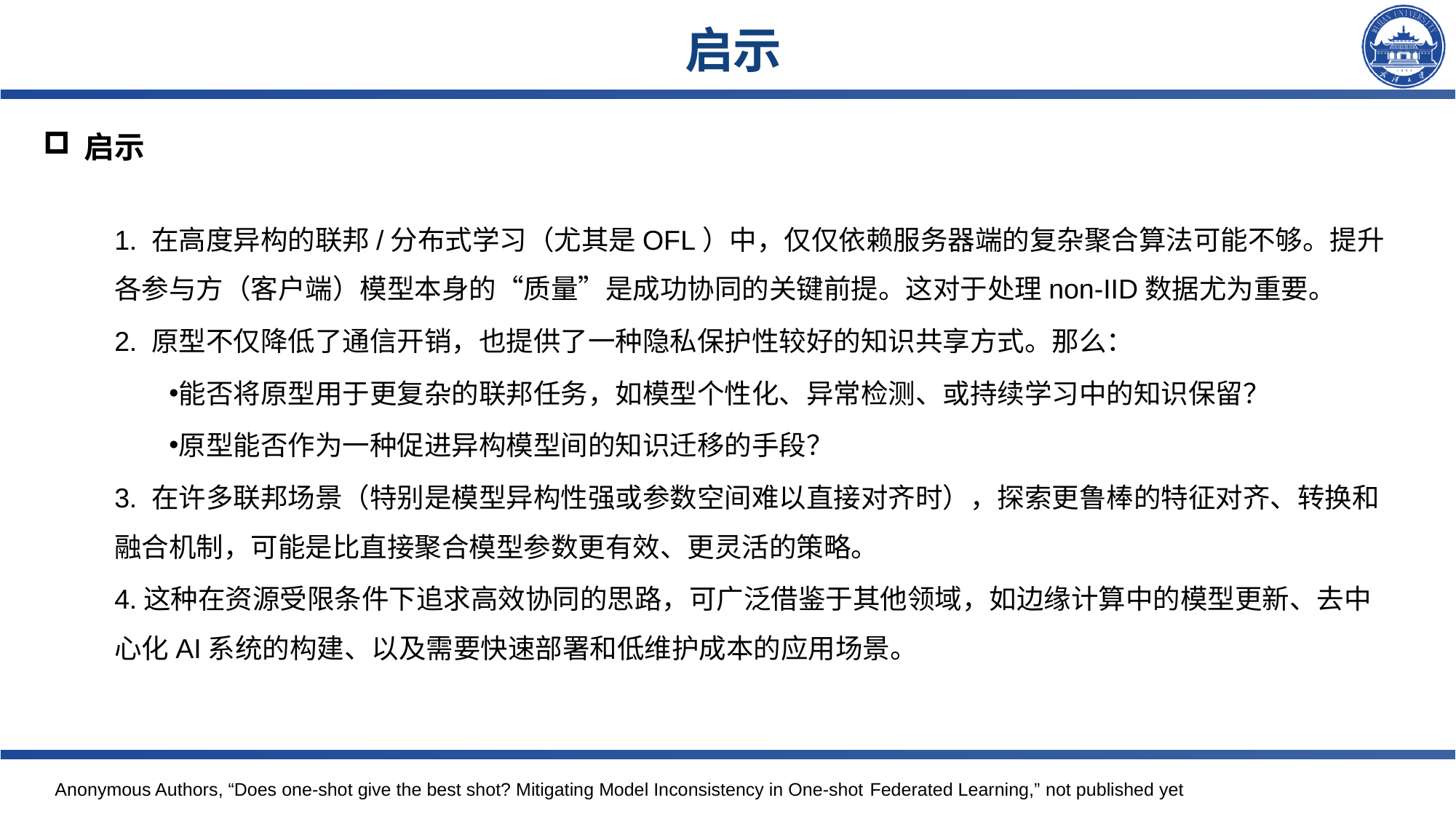

启示
启示
1. 在高度异构的联邦/分布式学习（尤其是OFL）中，仅仅依赖服务器端的复杂聚合算法可能不够。提升各参与方（客户端）模型本身的“质量”是成功协同的关键前提。这对于处理non-IID数据尤为重要。
2. 原型不仅降低了通信开销，也提供了一种隐私保护性较好的知识共享方式。那么：
能否将原型用于更复杂的联邦任务，如模型个性化、异常检测、或持续学习中的知识保留？
原型能否作为一种促进异构模型间的知识迁移的手段？
3. 在许多联邦场景（特别是模型异构性强或参数空间难以直接对齐时），探索更鲁棒的特征对齐、转换和融合机制，可能是比直接聚合模型参数更有效、更灵活的策略。
4.这种在资源受限条件下追求高效协同的思路，可广泛借鉴于其他领域，如边缘计算中的模型更新、去中心化AI系统的构建、以及需要快速部署和低维护成本的应用场景。
11
Anonymous Authors, “Does one-shot give the best shot? Mitigating Model Inconsistency in One-shot Federated Learning,” not published yet